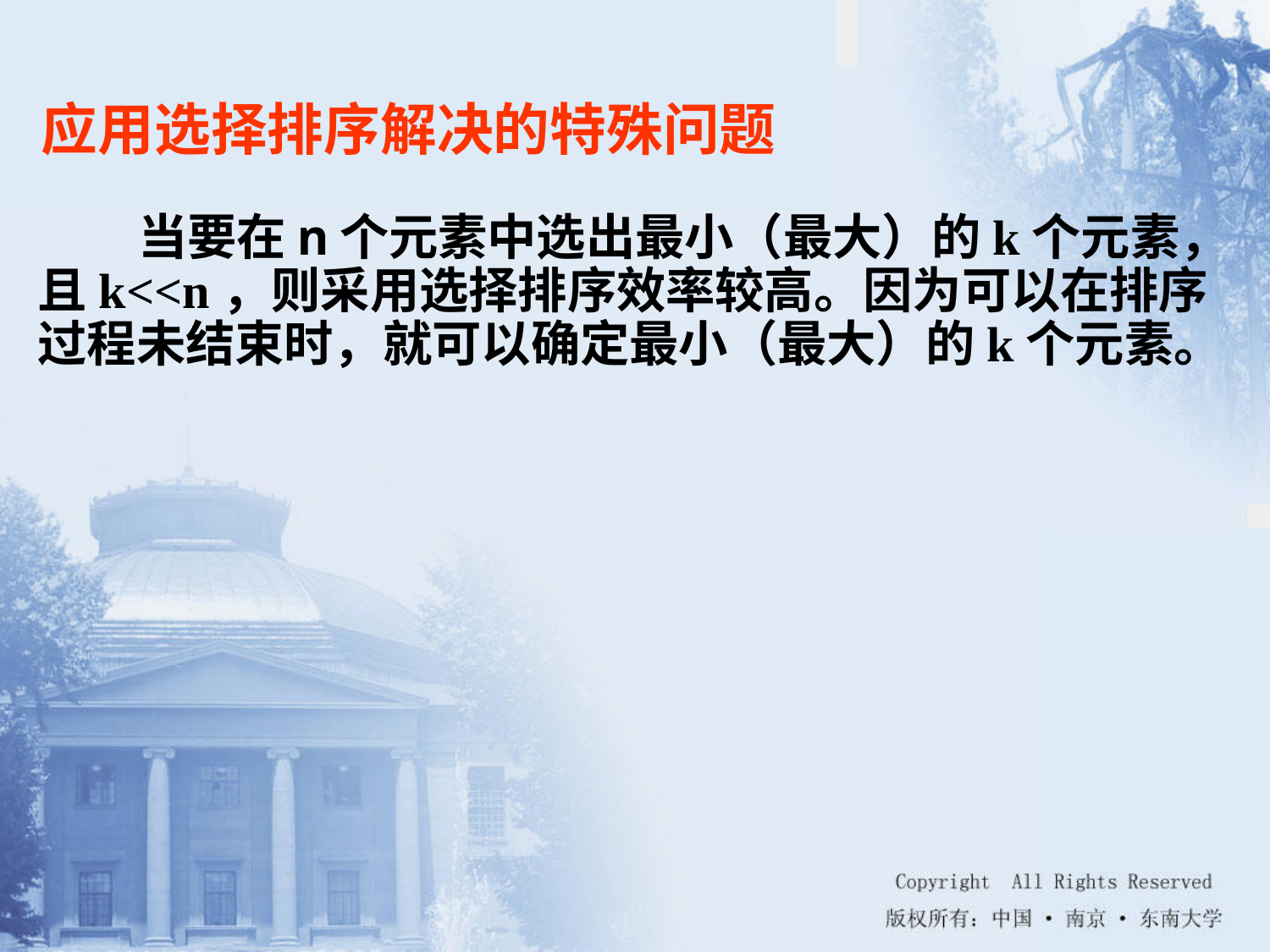

# 应用选择排序解决的特殊问题
当要在n个元素中选出最小（最大）的k个元素，且k<<n，则采用选择排序效率较高。因为可以在排序过程未结束时，就可以确定最小（最大）的k个元素。